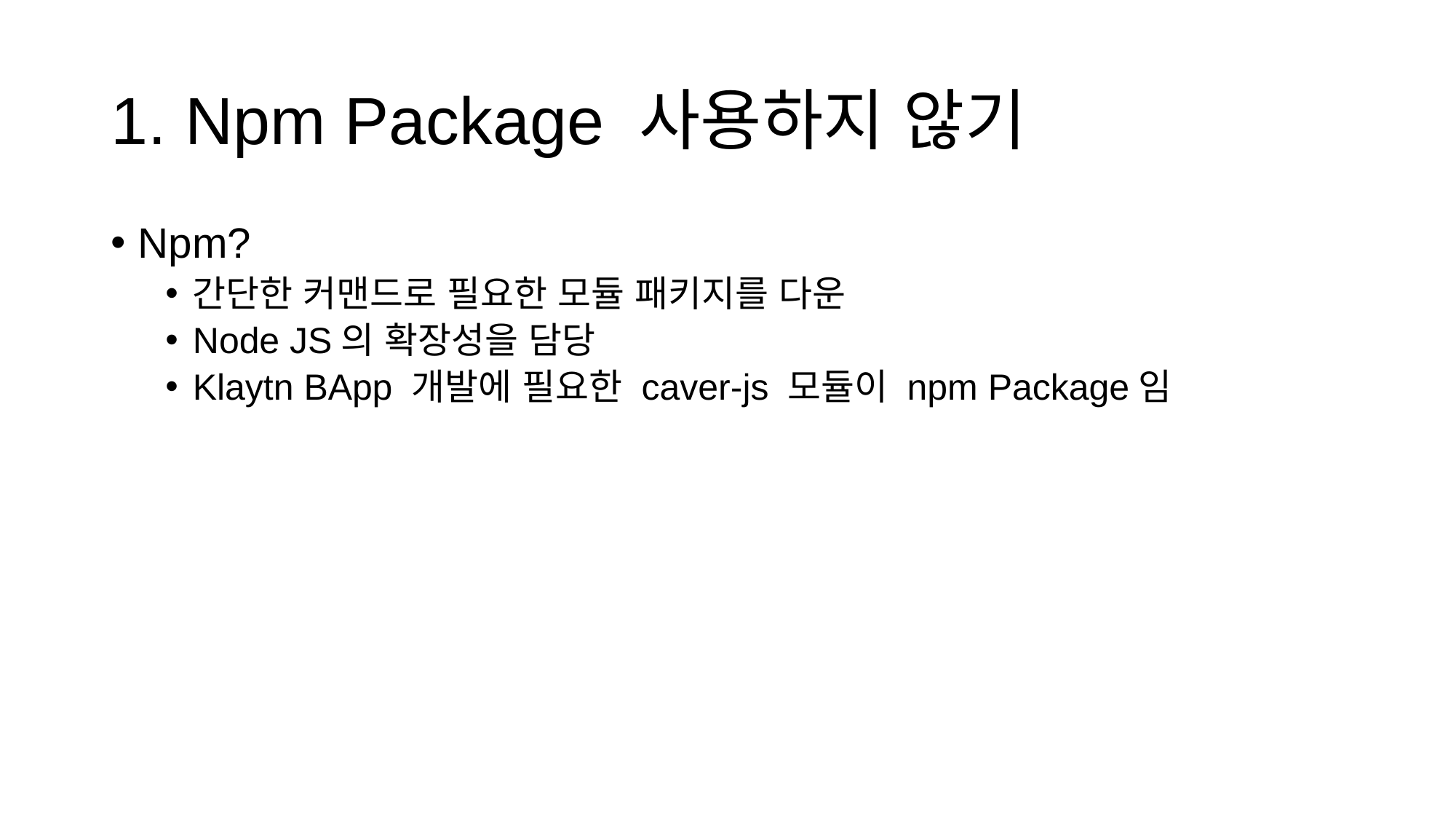

# 1. Npm Package 사용하지 않기
Npm?
간단한 커맨드로 필요한 모듈 패키지를 다운
Node JS의 확장성을 담당
Klaytn BApp 개발에 필요한 caver-js 모듈이 npm Package임